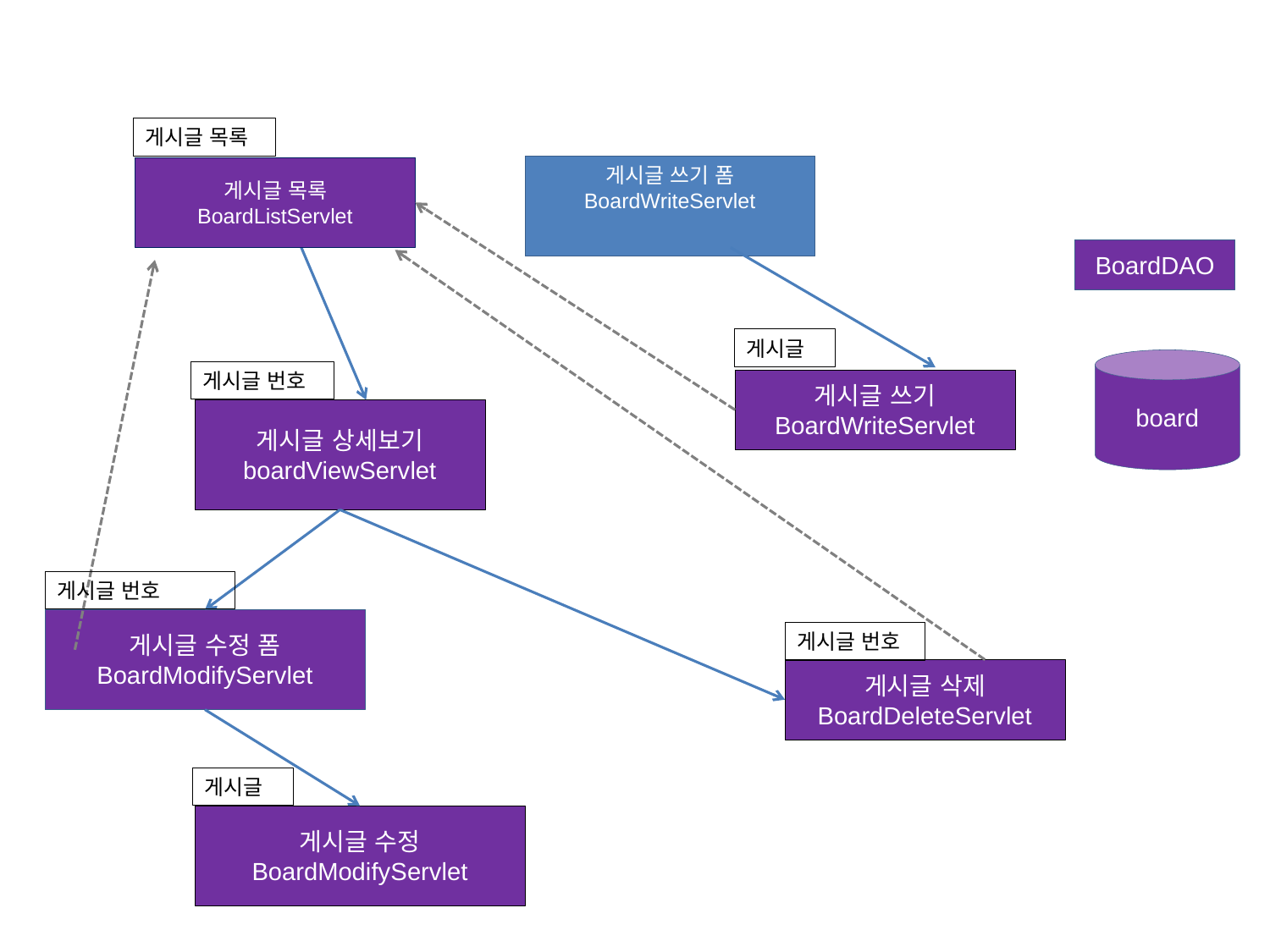

게시글 목록
게시글 쓰기 폼
BoardWriteServlet
게시글 목록
BoardListServlet
BoardDAO
게시글
board
게시글 번호
게시글 쓰기
BoardWriteServlet
게시글 상세보기
boardViewServlet
게시글 번호
게시글 수정 폼
BoardModifyServlet
게시글 번호
게시글 삭제
BoardDeleteServlet
게시글
게시글 수정
BoardModifyServlet